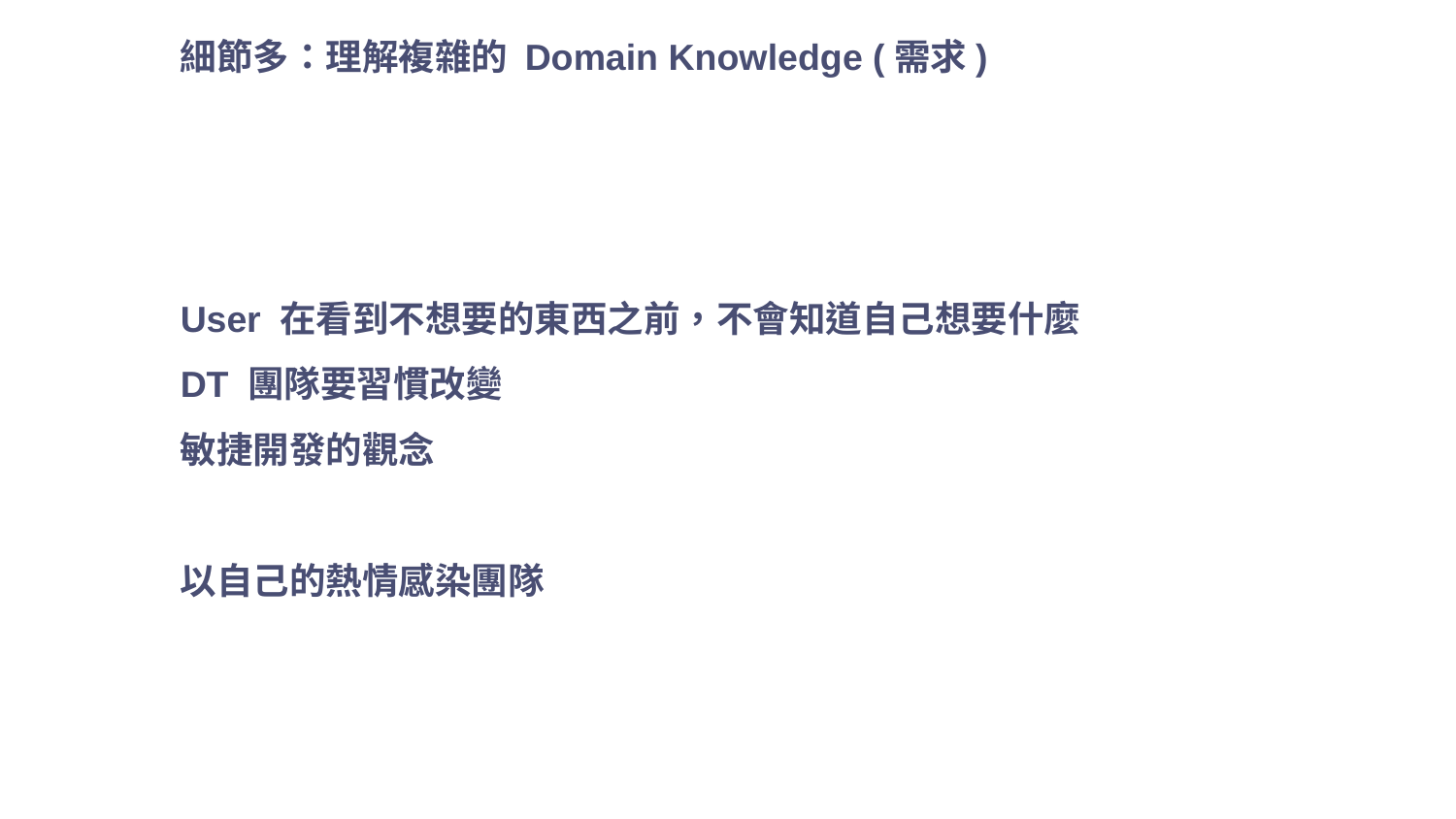

細節多：理解複雜的 Domain Knowledge (需求)

User 在看到不想要的東西之前，不會知道自己想要什麼
DT 團隊要習慣改變
敏捷開發的觀念

以自己的熱情感染團隊